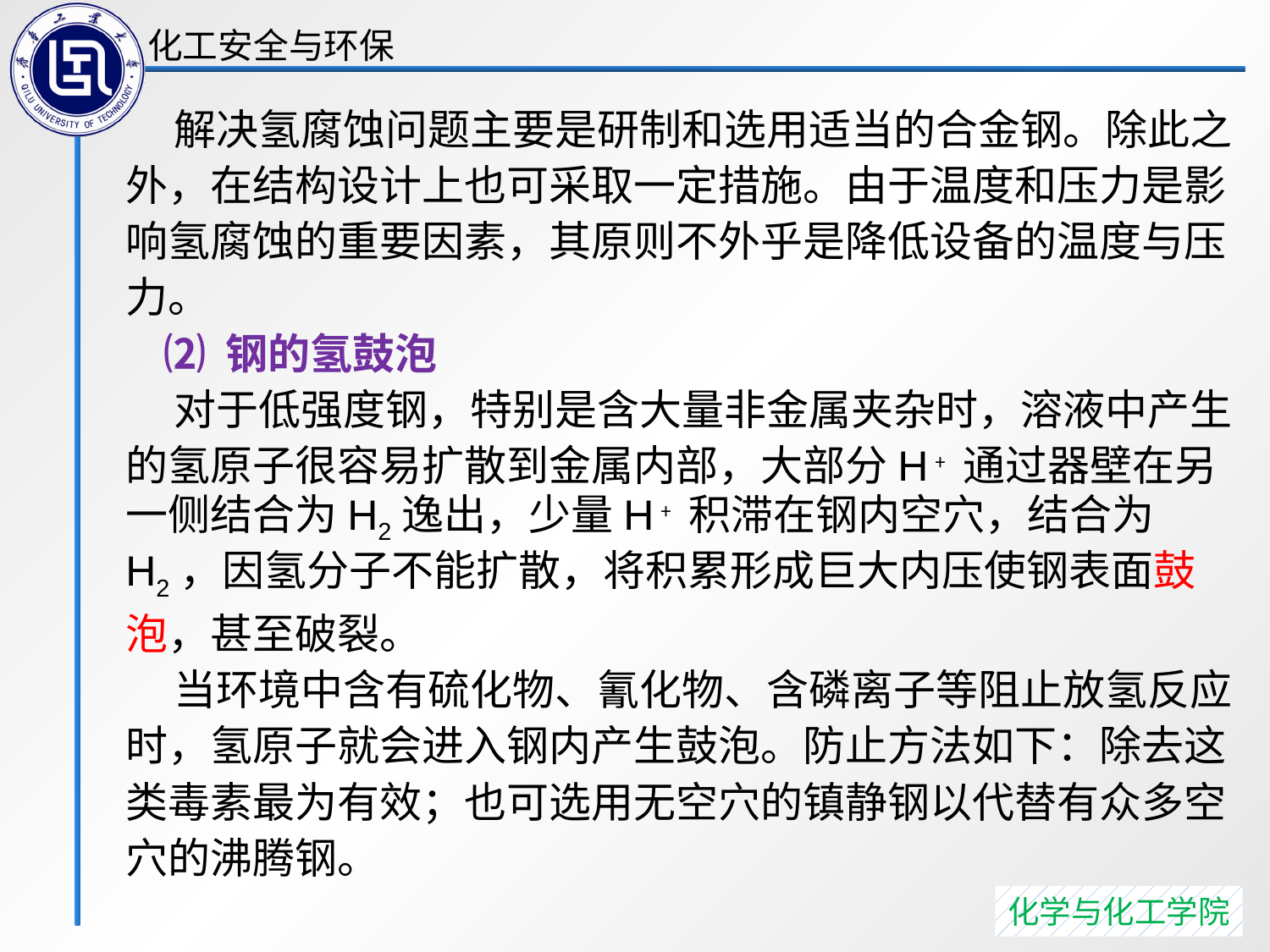

解决氢腐蚀问题主要是研制和选用适当的合金钢。除此之外，在结构设计上也可采取一定措施。由于温度和压力是影响氢腐蚀的重要因素，其原则不外乎是降低设备的温度与压力。
    ⑵ 钢的氢鼓泡
    对于低强度钢，特别是含大量非金属夹杂时，溶液中产生的氢原子很容易扩散到金属内部，大部分H﹢通过器壁在另一侧结合为H2逸出，少量H﹢积滞在钢内空穴，结合为H2，因氢分子不能扩散，将积累形成巨大内压使钢表面鼓泡，甚至破裂。
    当环境中含有硫化物、氰化物、含磷离子等阻止放氢反应时，氢原子就会进入钢内产生鼓泡。防止方法如下：除去这类毒素最为有效；也可选用无空穴的镇静钢以代替有众多空穴的沸腾钢。